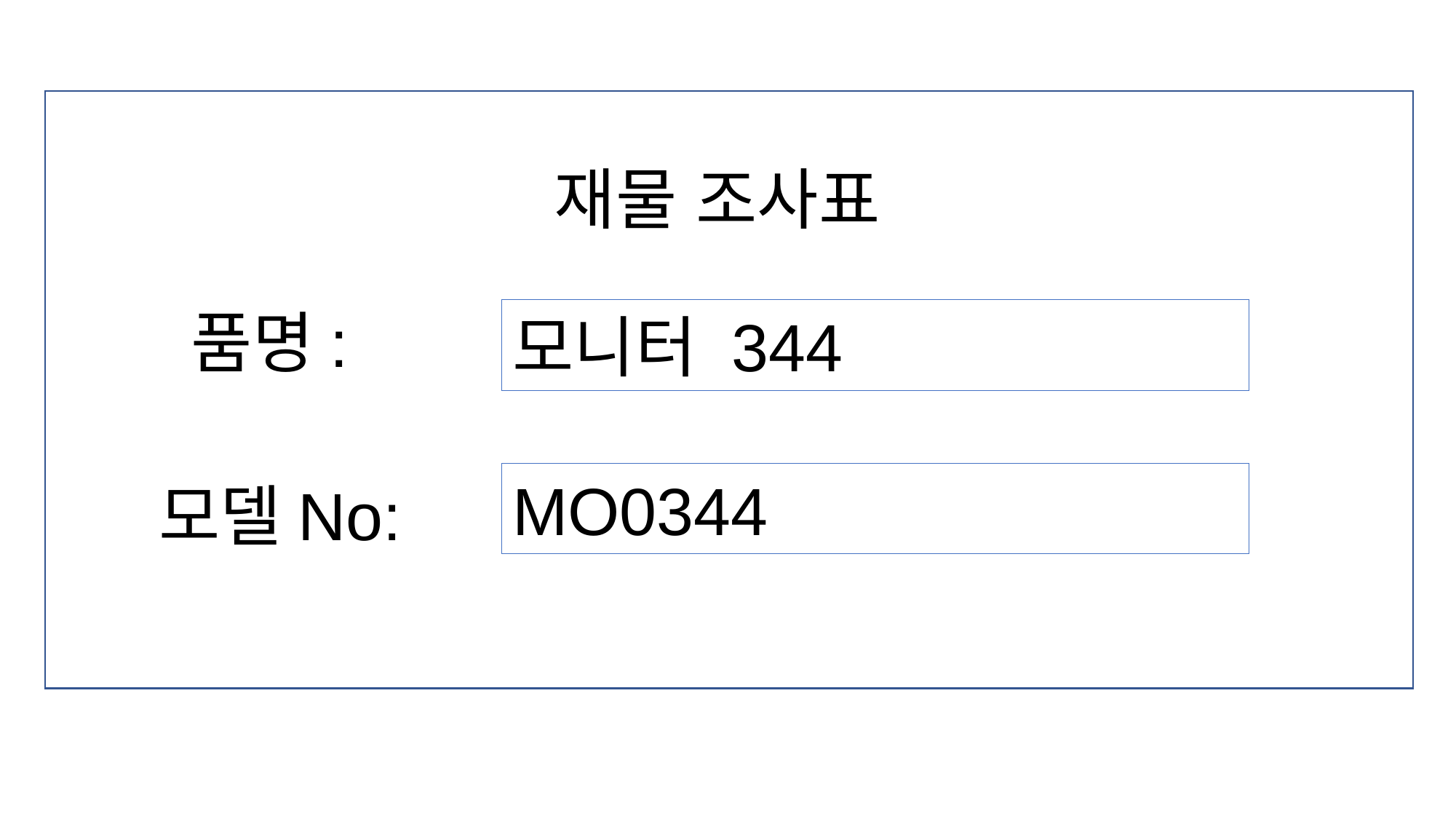

재물 조사표
품명:
모니터 344
MO0344
모델No: